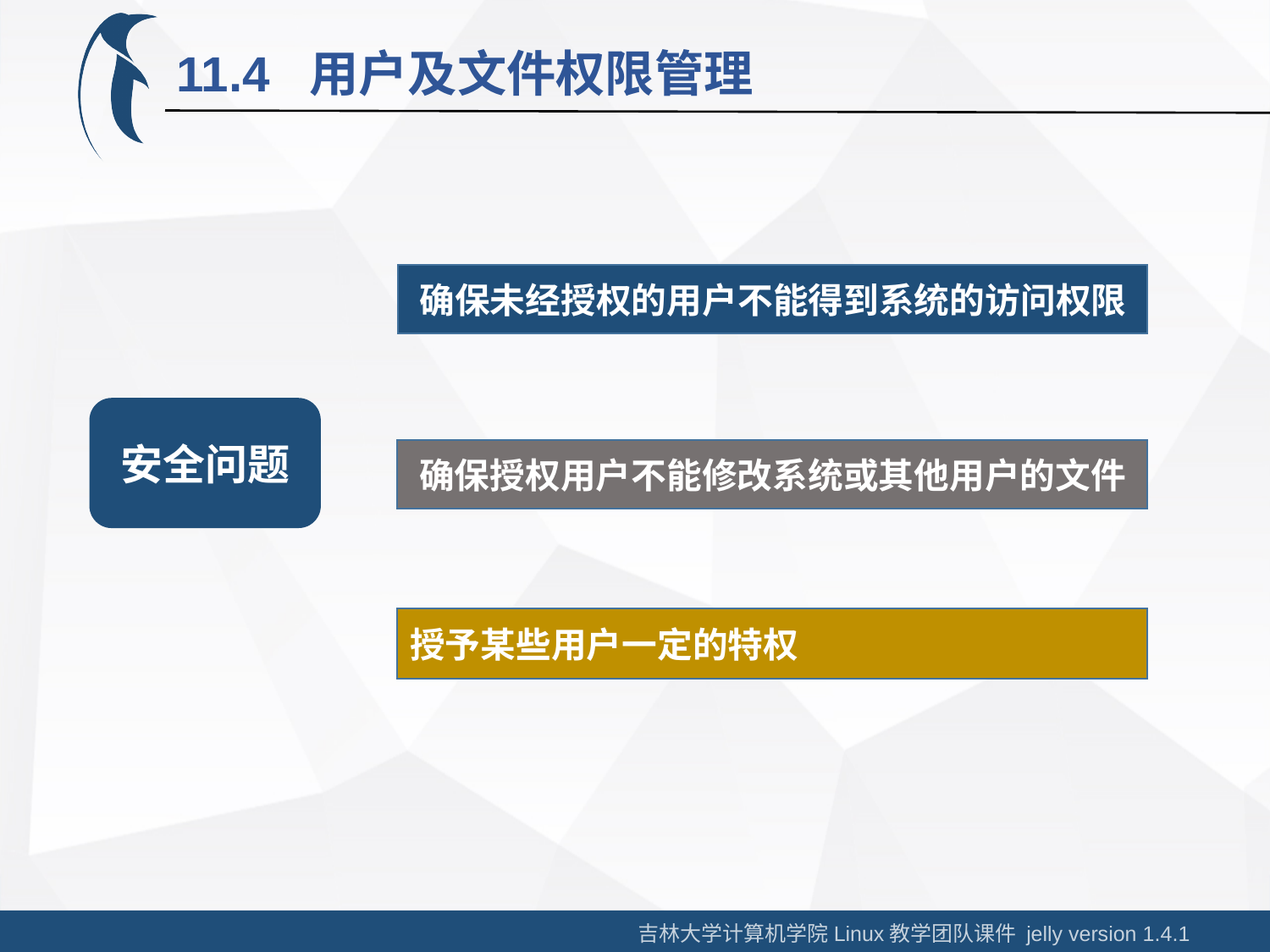

11.4  用户及文件权限管理
确保未经授权的用户不能得到系统的访问权限
安全问题
确保授权用户不能修改系统或其他用户的文件
授予某些用户一定的特权